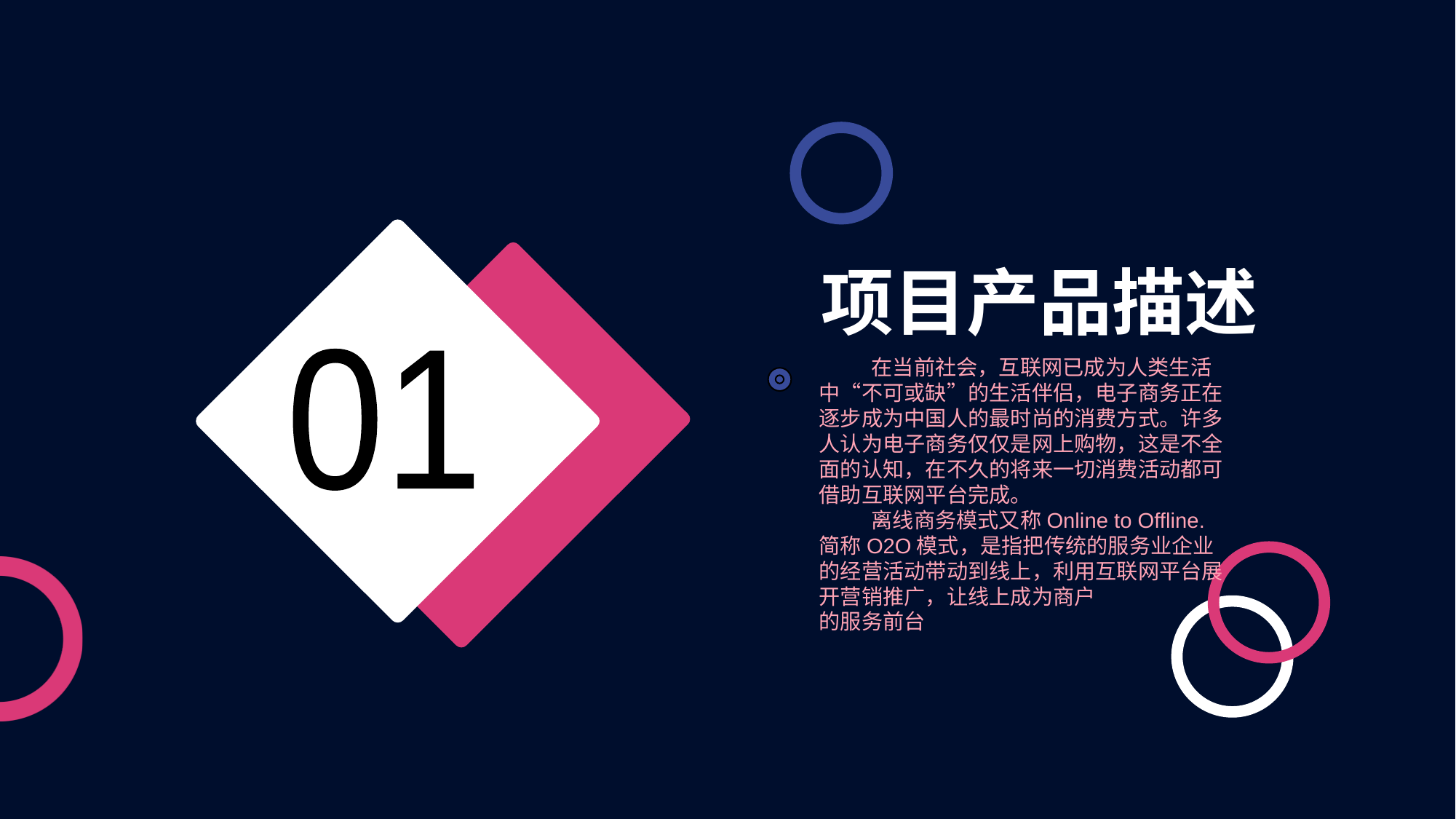

项目产品描述
01
          在当前社会，互联网已成为人类生活中“不可或缺”的生活伴侣，电子商务正在逐步成为中国人的最时尚的消费方式。许多人认为电子商务仅仅是网上购物，这是不全面的认知，在不久的将来一切消费活动都可借助互联网平台完成。
          离线商务模式又称Online to Offline.简称O2O模式，是指把传统的服务业企业的经营活动带动到线上，利用互联网平台展开营销推广，让线上成为商户
的服务前台